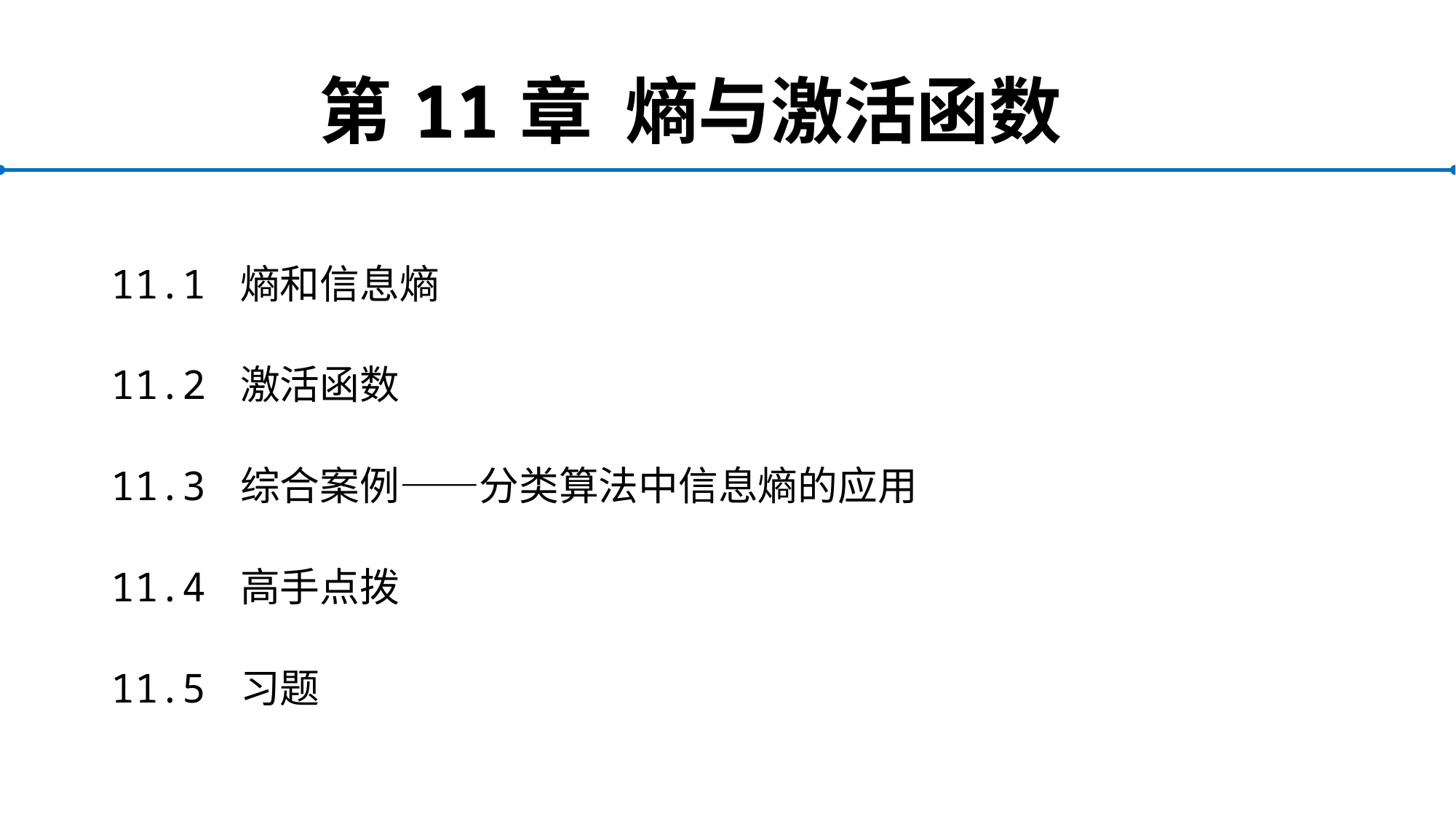

# 第11章  熵与激活函数
11.1 熵和信息熵
11.2 激活函数
11.3 综合案例——分类算法中信息熵的应用
11.4 高手点拨
11.5 习题